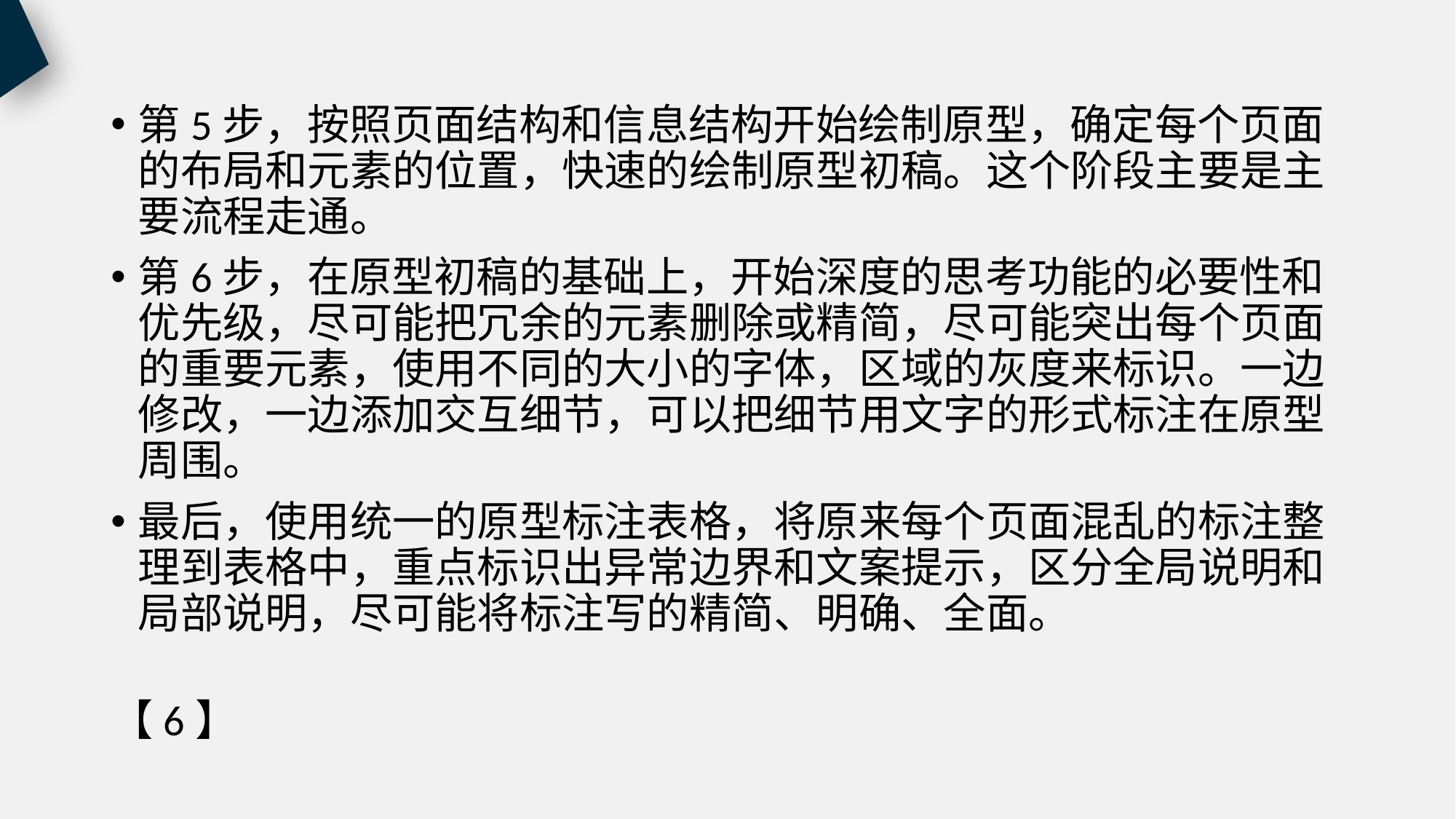

第5步，按照页面结构和信息结构开始绘制原型，确定每个页面的布局和元素的位置，快速的绘制原型初稿。这个阶段主要是主要流程走通。
第6步，在原型初稿的基础上，开始深度的思考功能的必要性和优先级，尽可能把冗余的元素删除或精简，尽可能突出每个页面的重要元素，使用不同的大小的字体，区域的灰度来标识。一边修改，一边添加交互细节，可以把细节用文字的形式标注在原型周围。
最后，使用统一的原型标注表格，将原来每个页面混乱的标注整理到表格中，重点标识出异常边界和文案提示，区分全局说明和局部说明，尽可能将标注写的精简、明确、全面。
		   								     【6】